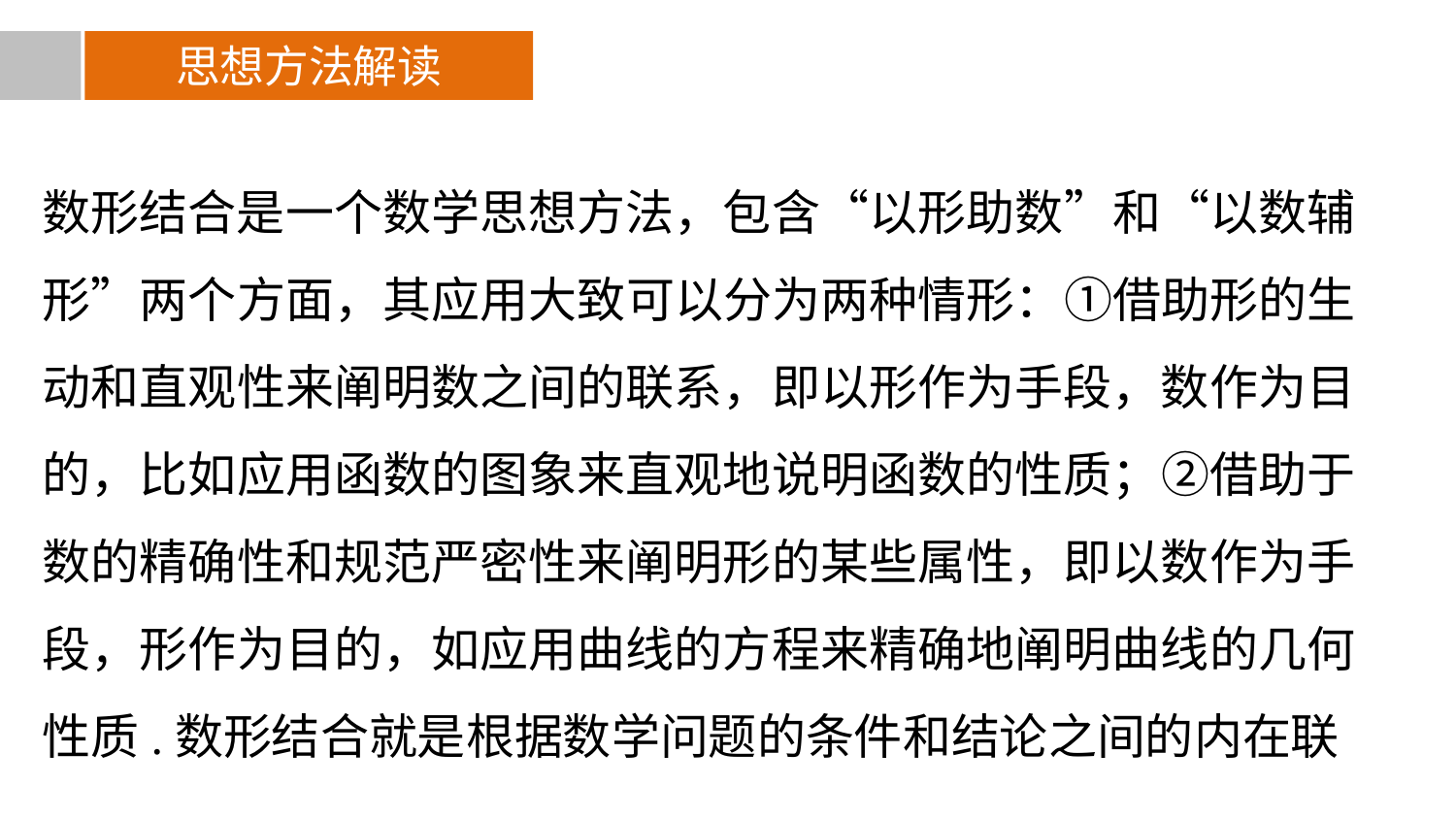

思想方法解读
数形结合是一个数学思想方法，包含“以形助数”和“以数辅形”两个方面，其应用大致可以分为两种情形：①借助形的生动和直观性来阐明数之间的联系，即以形作为手段，数作为目的，比如应用函数的图象来直观地说明函数的性质；②借助于数的精确性和规范严密性来阐明形的某些属性，即以数作为手段，形作为目的，如应用曲线的方程来精确地阐明曲线的几何性质.数形结合就是根据数学问题的条件和结论之间的内在联